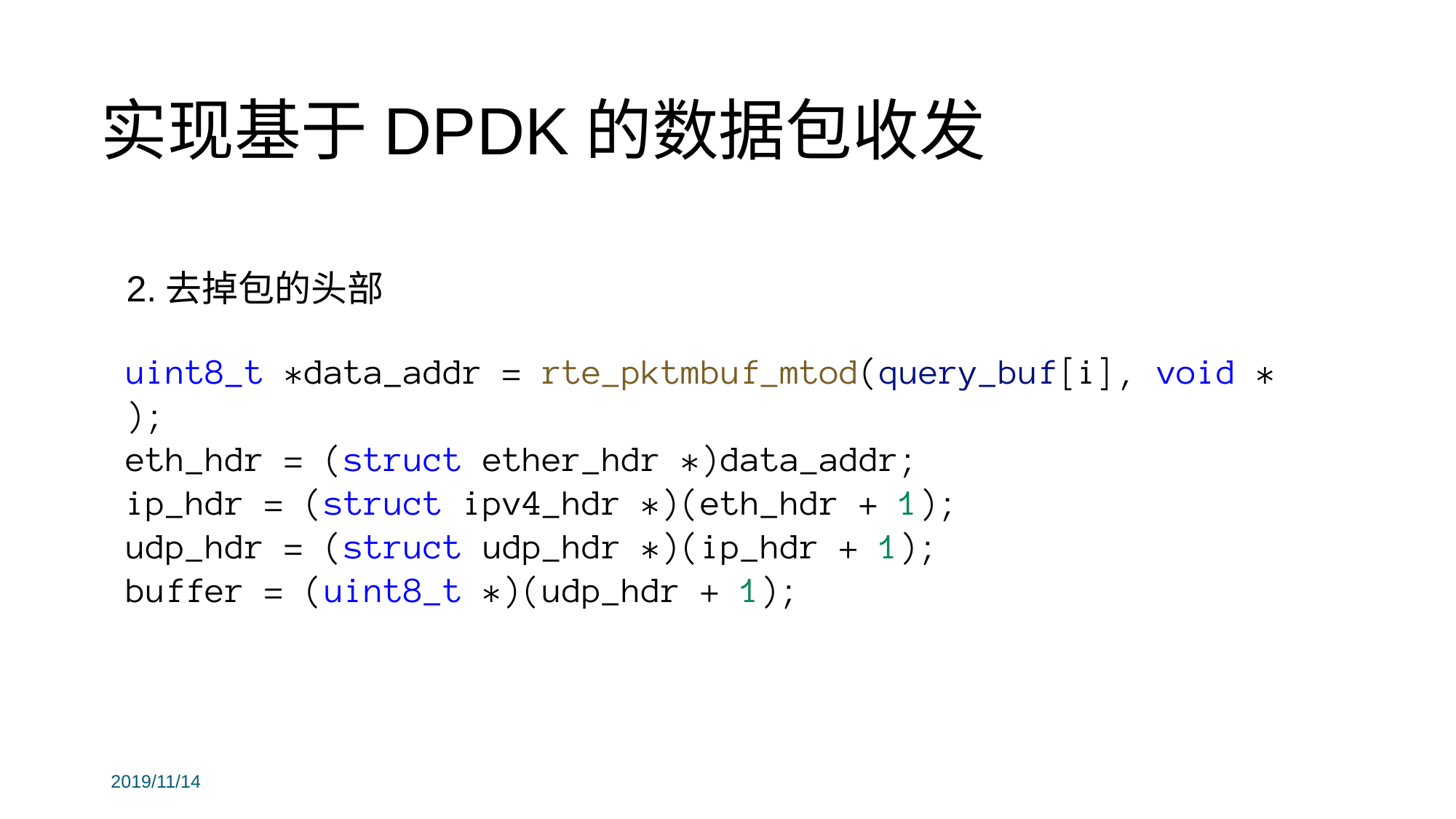

# 实现基于DPDK的数据包收发
2.去掉包的头部
uint8_t *data_addr = rte_pktmbuf_mtod(query_buf[i], void *);
eth_hdr = (struct ether_hdr *)data_addr;
ip_hdr = (struct ipv4_hdr *)(eth_hdr + 1);
udp_hdr = (struct udp_hdr *)(ip_hdr + 1);
buffer = (uint8_t *)(udp_hdr + 1);
2019/11/14